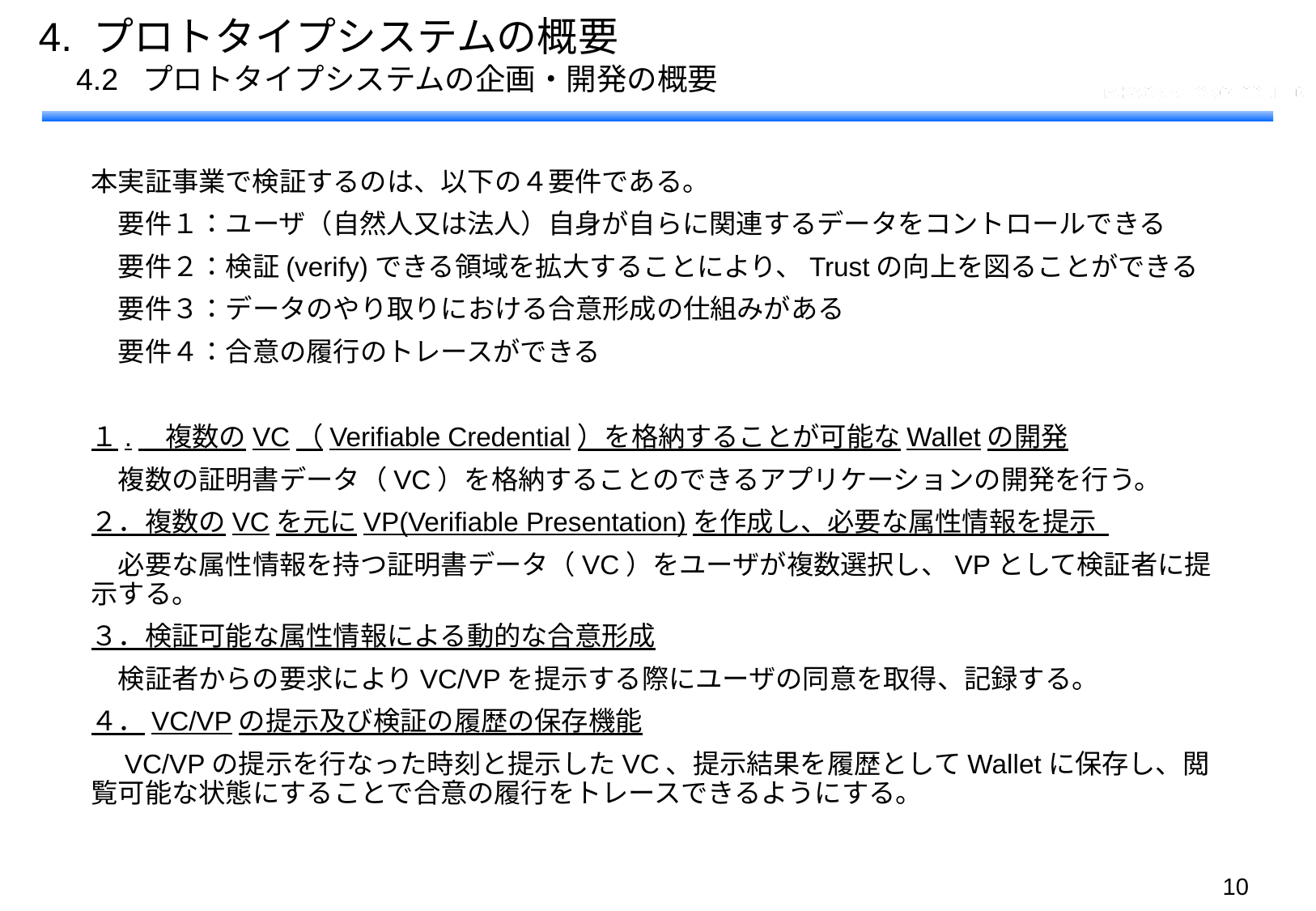

4. プロトタイプシステムの概要
　4.2  プロトタイプシステムの企画・開発の概要
本実証事業で検証するのは、以下の４要件である。
　要件１：ユーザ（自然人又は法人）自身が自らに関連するデータをコントロールできる
　要件２：検証(verify)できる領域を拡大することにより、Trustの向上を図ることができる
　要件３：データのやり取りにおける合意形成の仕組みがある
　要件４：合意の履行のトレースができる

１.　複数のVC（Verifiable Credential）を格納することが可能なWalletの開発
　複数の証明書データ（VC）を格納することのできるアプリケーションの開発を行う。
２．複数のVCを元にVP(Verifiable Presentation)を作成し、必要な属性情報を提示
　必要な属性情報を持つ証明書データ（VC）をユーザが複数選択し、VPとして検証者に提示する。
３．検証可能な属性情報による動的な合意形成
　検証者からの要求によりVC/VPを提示する際にユーザの同意を取得、記録する。
４．VC/VPの提示及び検証の履歴の保存機能
　VC/VPの提示を行なった時刻と提示したVC、提示結果を履歴としてWalletに保存し、閲覧可能な状態にすることで合意の履行をトレースできるようにする。
10